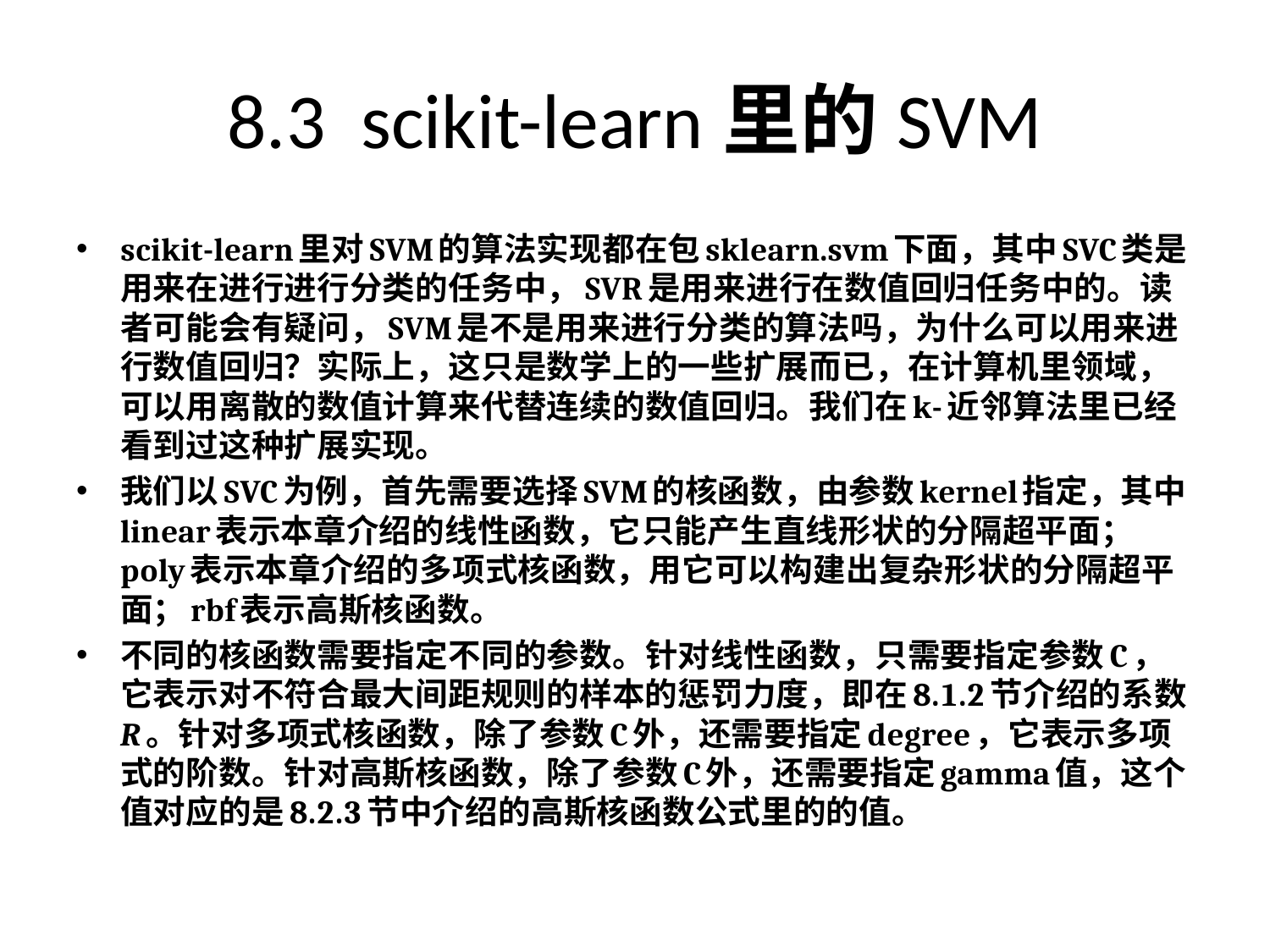

# 8.3  scikit-learn里的SVM
scikit-learn里对SVM的算法实现都在包sklearn.svm下面，其中SVC类是用来在进行进行分类的任务中，SVR是用来进行在数值回归任务中的。读者可能会有疑问，SVM是不是用来进行分类的算法吗，为什么可以用来进行数值回归？实际上，这只是数学上的一些扩展而已，在计算机里领域，可以用离散的数值计算来代替连续的数值回归。我们在k-近邻算法里已经看到过这种扩展实现。
我们以SVC为例，首先需要选择SVM的核函数，由参数kernel指定，其中linear表示本章介绍的线性函数，它只能产生直线形状的分隔超平面；poly表示本章介绍的多项式核函数，用它可以构建出复杂形状的分隔超平面；rbf表示高斯核函数。
不同的核函数需要指定不同的参数。针对线性函数，只需要指定参数C，它表示对不符合最大间距规则的样本的惩罚力度，即在8.1.2节介绍的系数R。针对多项式核函数，除了参数C外，还需要指定degree，它表示多项式的阶数。针对高斯核函数，除了参数C外，还需要指定gamma值，这个值对应的是8.2.3节中介绍的高斯核函数公式里的的值。